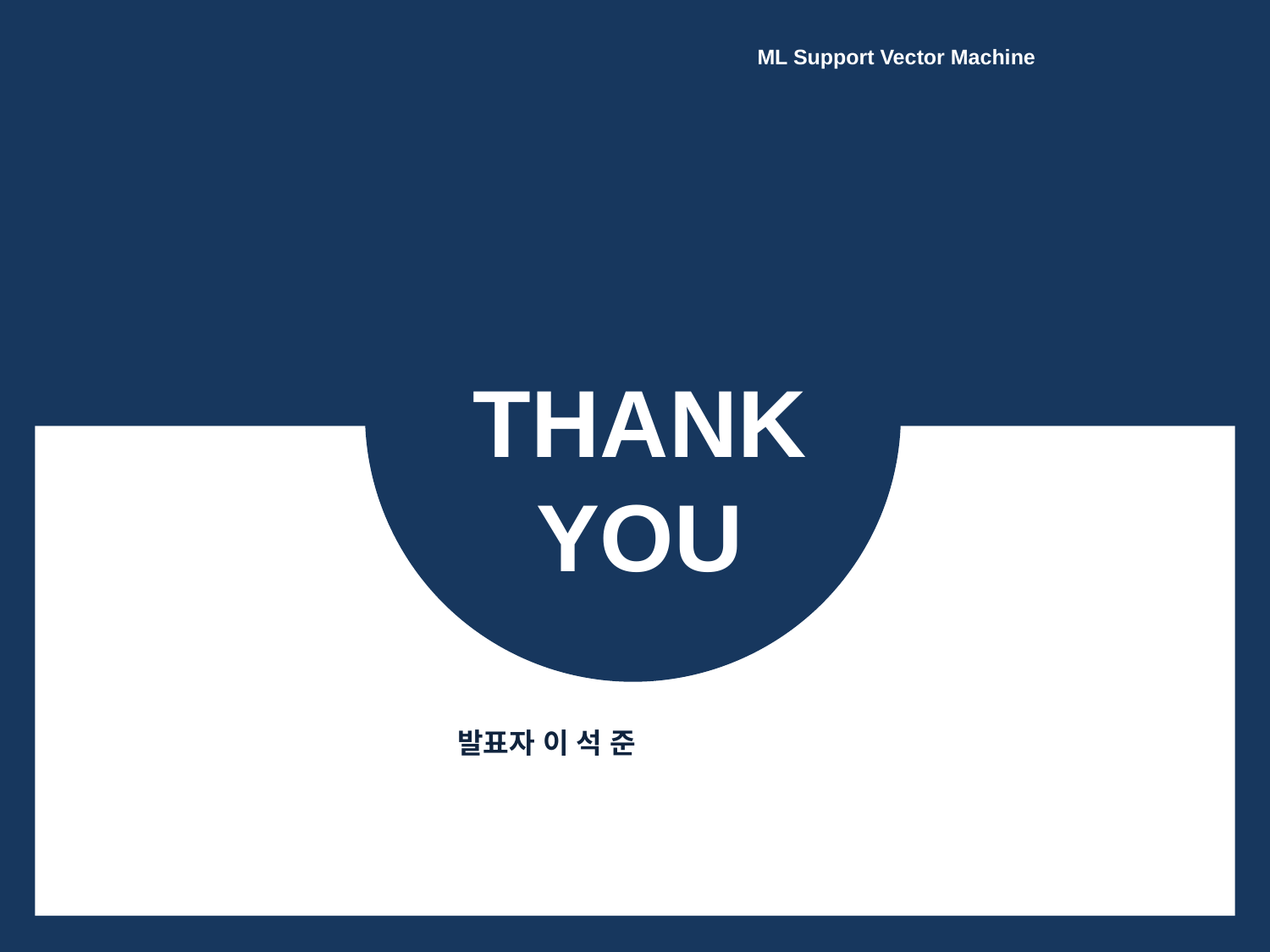

ML Support Vector Machine

THANK
YOU

발표자 이 석 준